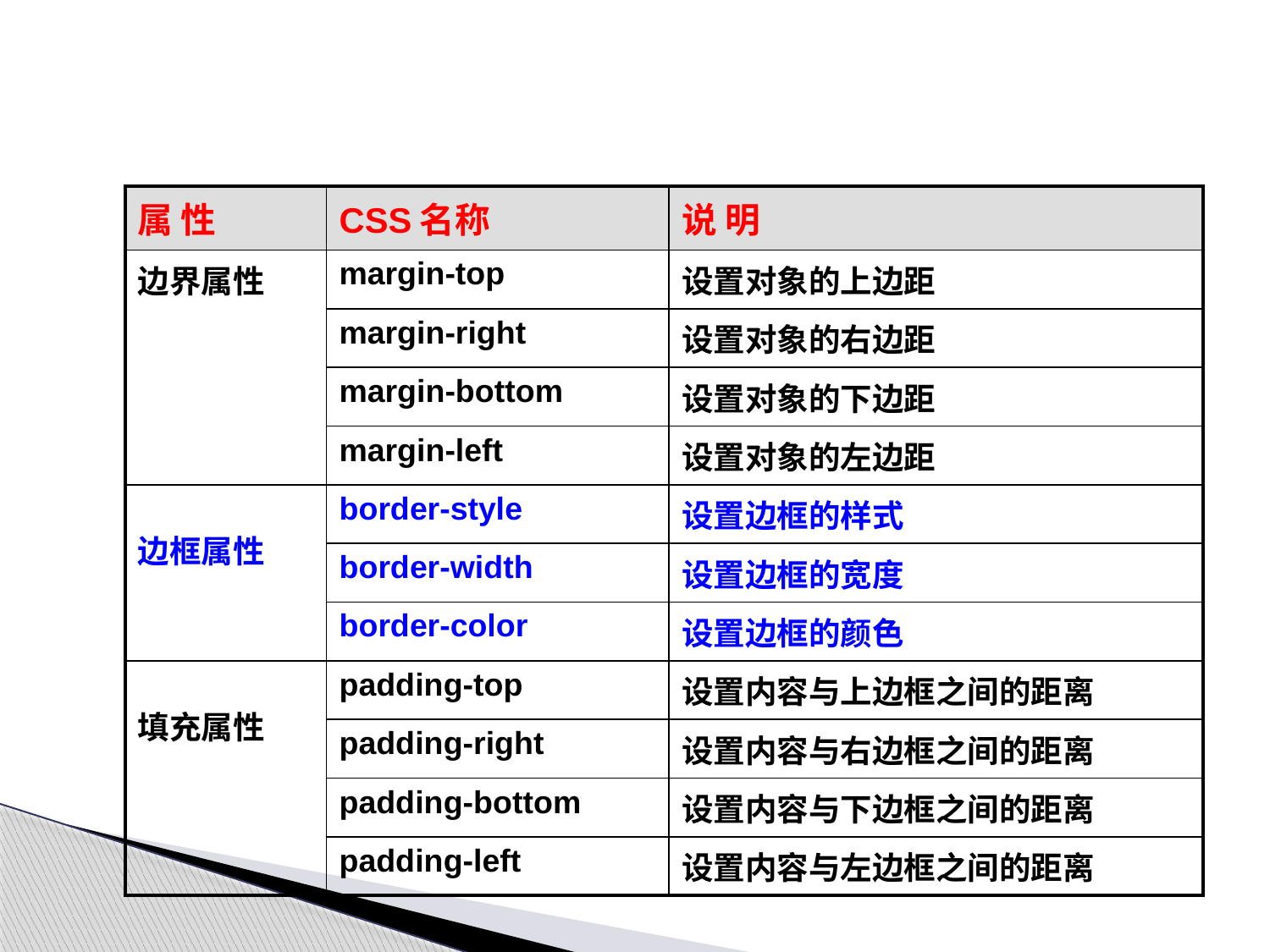

#
| 属 性 | CSS名称 | 说 明 |
| --- | --- | --- |
| 边界属性 | margin-top | 设置对象的上边距 |
|  | margin-right | 设置对象的右边距 |
|  | margin-bottom | 设置对象的下边距 |
|  | margin-left | 设置对象的左边距 |
| 边框属性 | border-style | 设置边框的样式 |
|  | border-width | 设置边框的宽度 |
|  | border-color | 设置边框的颜色 |
| 填充属性 | padding-top | 设置内容与上边框之间的距离 |
|  | padding-right | 设置内容与右边框之间的距离 |
|  | padding-bottom | 设置内容与下边框之间的距离 |
|  | padding-left | 设置内容与左边框之间的距离 |